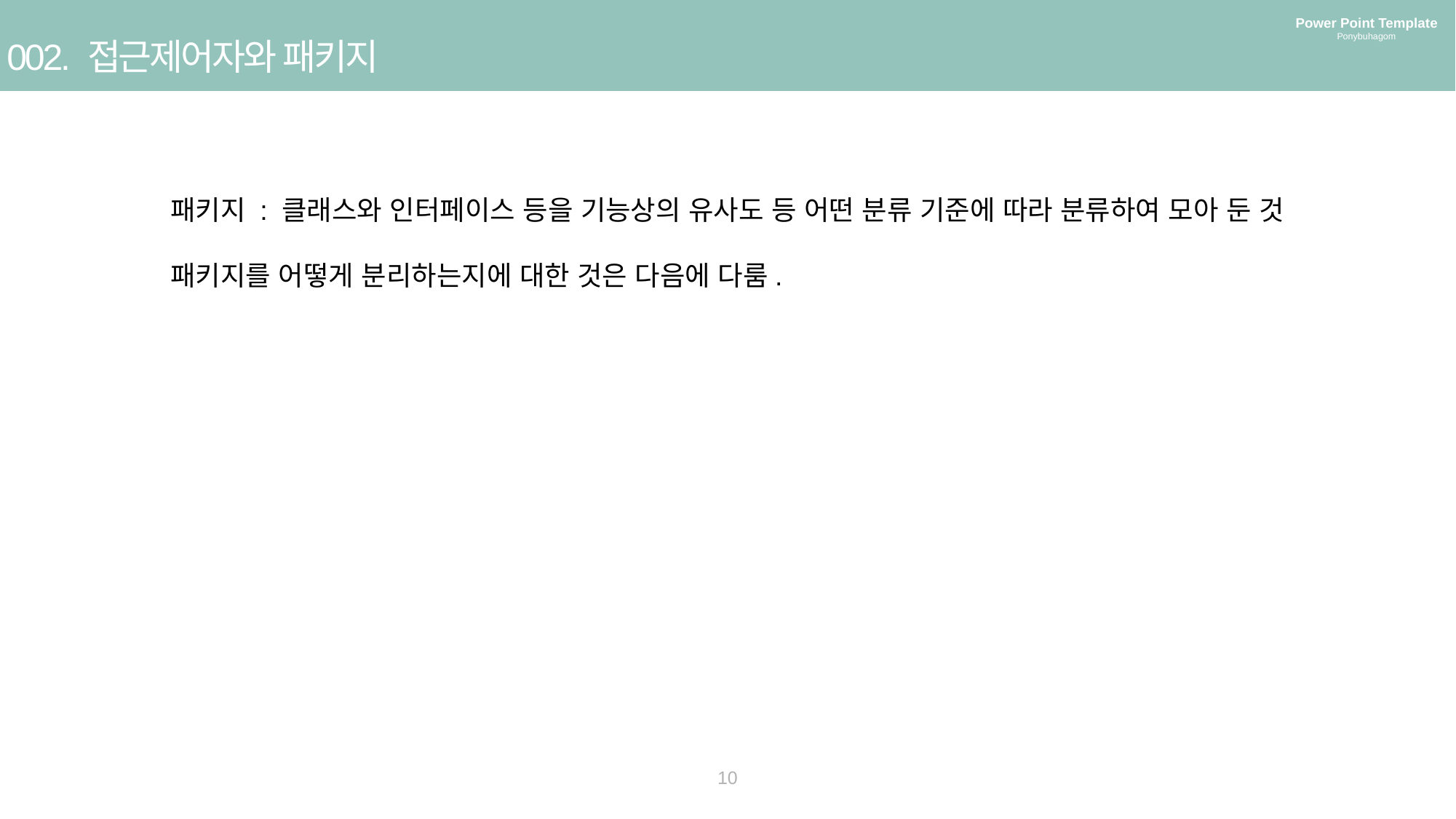

Power Point Template
Ponybuhagom
002. 접근제어자와 패키지
패키지 : 클래스와 인터페이스 등을 기능상의 유사도 등 어떤 분류 기준에 따라 분류하여 모아 둔 것

패키지를 어떻게 분리하는지에 대한 것은 다음에 다룸.
10